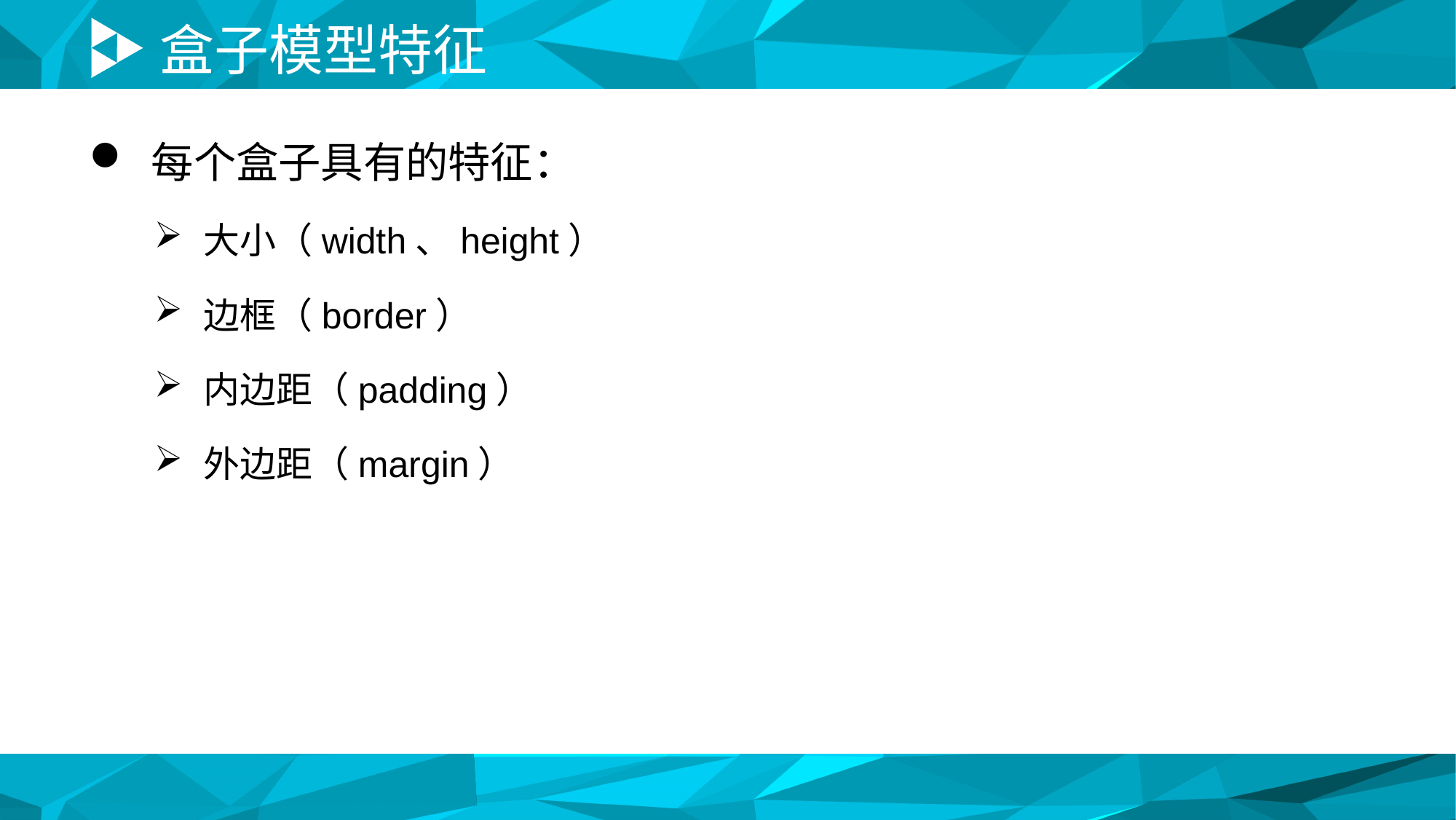

# 盒子模型特征
 每个盒子具有的特征：
 大小（width、height）
 边框（border）
 内边距（padding）
 外边距（margin）